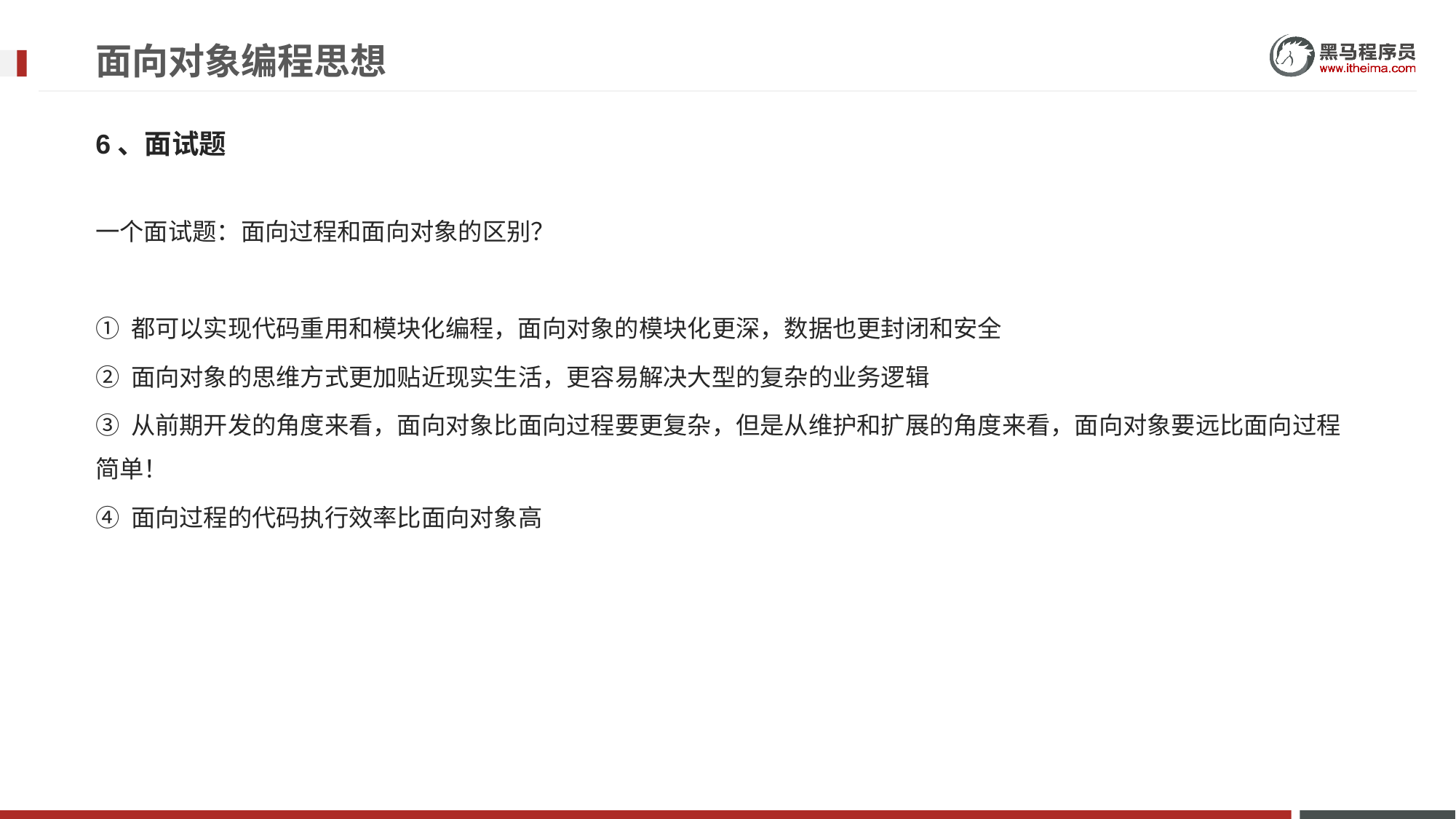

# 面向对象编程思想
6、面试题
一个面试题：面向过程和面向对象的区别？

① 都可以实现代码重用和模块化编程，面向对象的模块化更深，数据也更封闭和安全
② 面向对象的思维方式更加贴近现实生活，更容易解决大型的复杂的业务逻辑
③ 从前期开发的角度来看，面向对象比面向过程要更复杂，但是从维护和扩展的角度来看，面向对象要远比面向过程简单！
④ 面向过程的代码执行效率比面向对象高